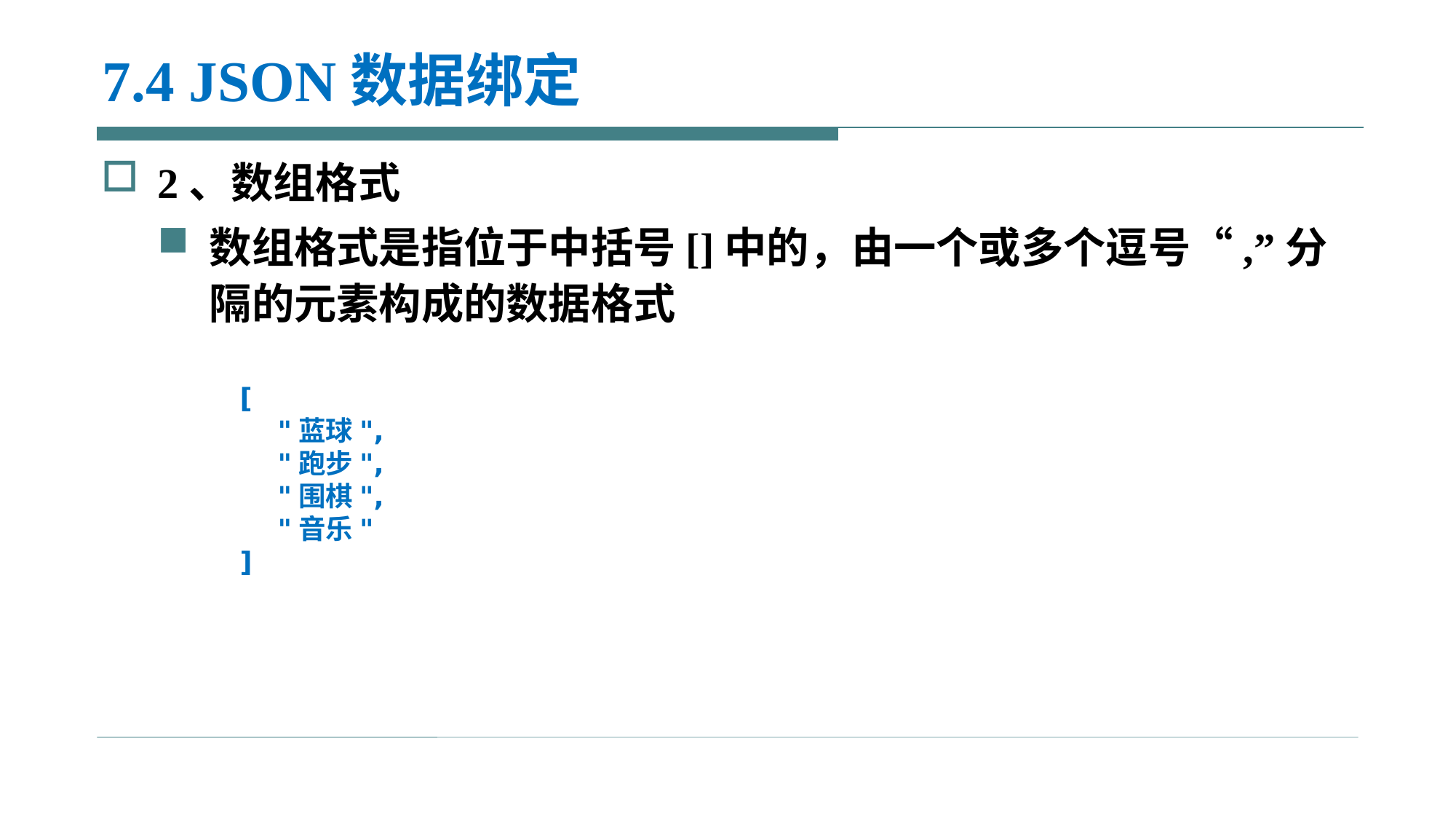

# 7.4 JSON数据绑定
2、数组格式
数组格式是指位于中括号[]中的，由一个或多个逗号“,”分隔的元素构成的数据格式
[
    "蓝球",
    "跑步",
    "围棋",
    "音乐"
]
17